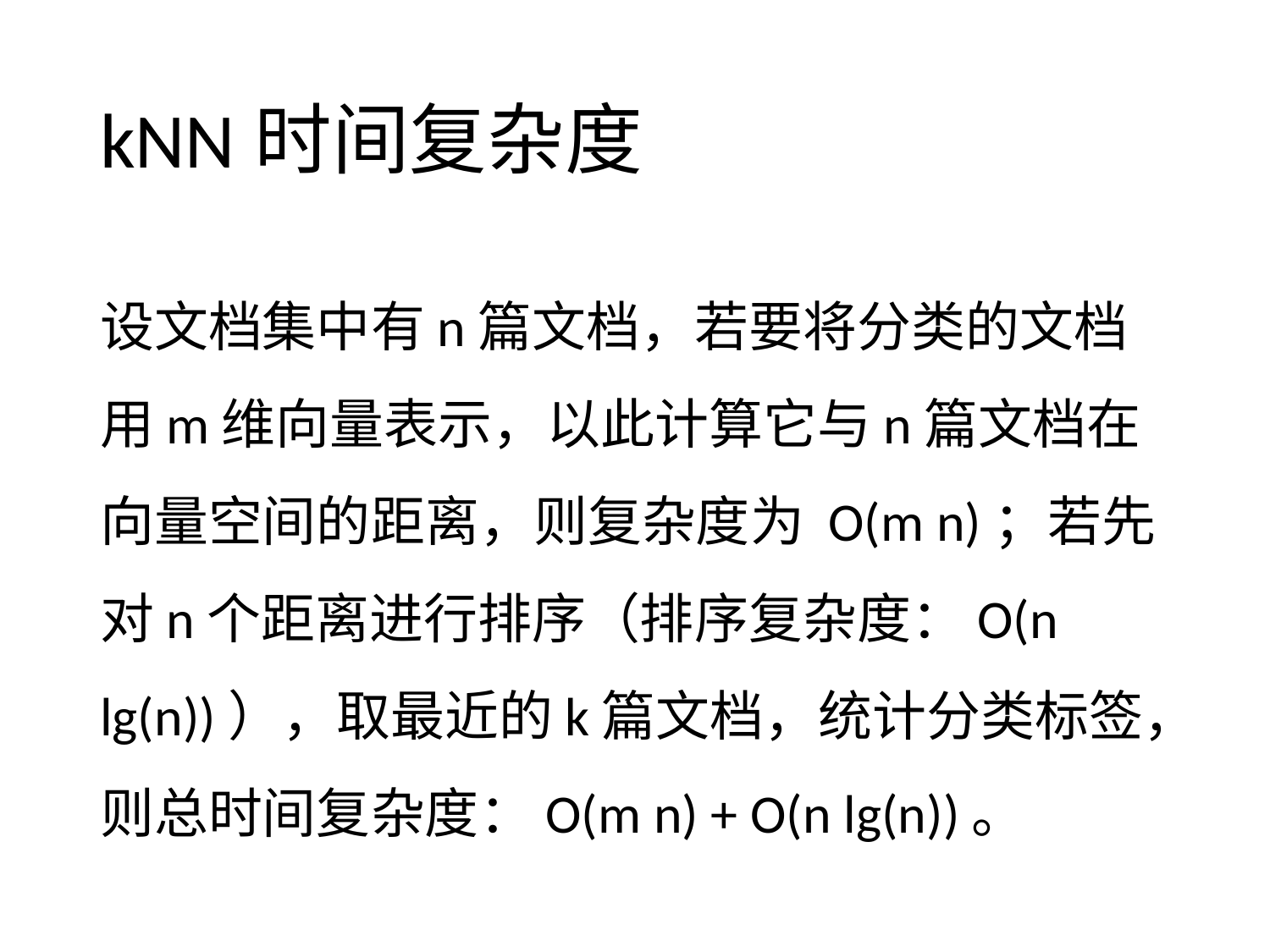

# kNN时间复杂度
设文档集中有n篇文档，若要将分类的文档用m维向量表示，以此计算它与n篇文档在向量空间的距离，则复杂度为 O(m n)；若先对n个距离进行排序（排序复杂度：O(n lg(n))），取最近的k篇文档，统计分类标签，则总时间复杂度：O(m n) + O(n lg(n))。